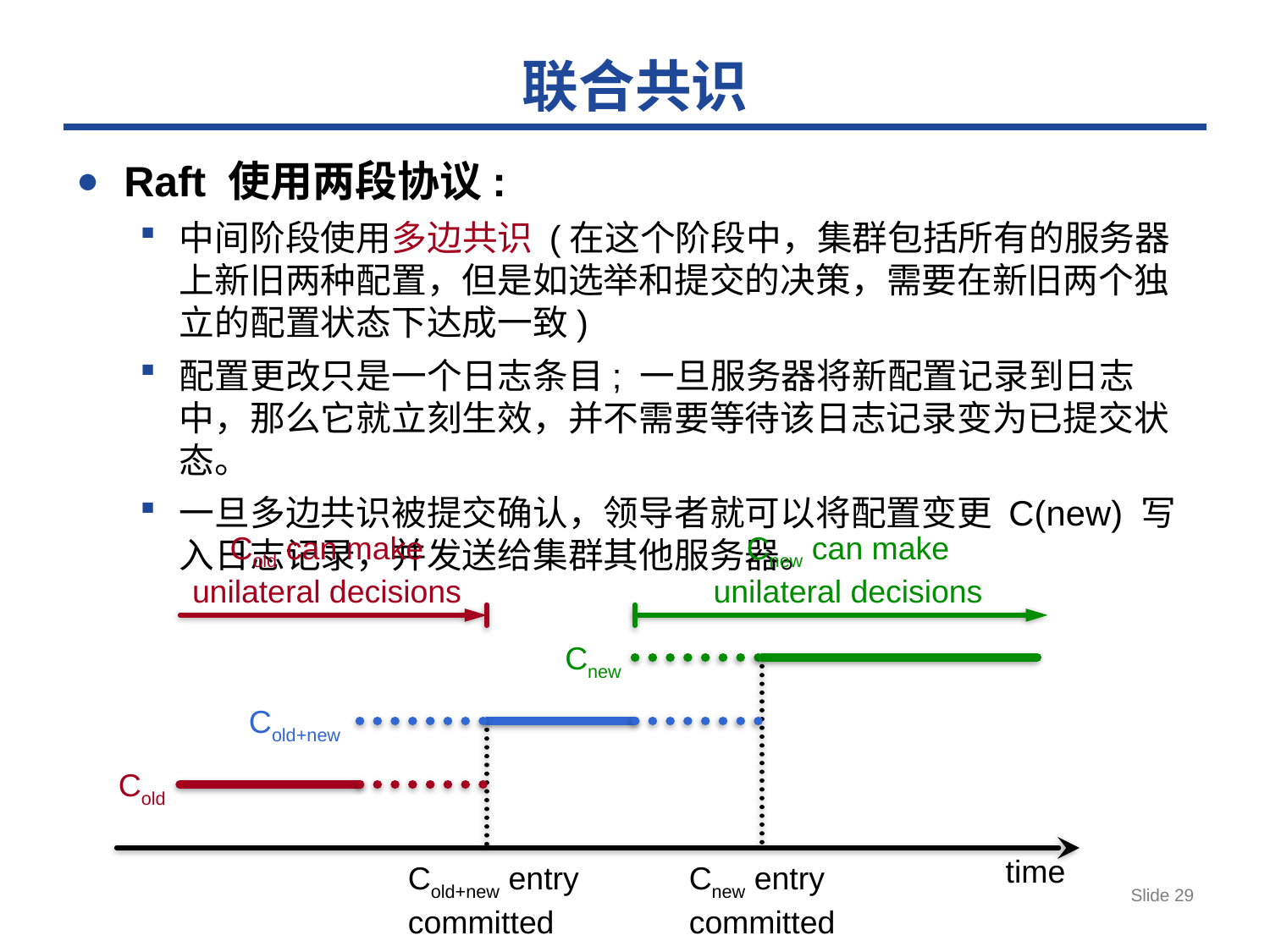

# 联合共识
Raft 使用两段协议:
中间阶段使用多边共识 (在这个阶段中，集群包括所有的服务器上新旧两种配置，但是如选举和提交的决策，需要在新旧两个独立的配置状态下达成一致)
配置更改只是一个日志条目; 一旦服务器将新配置记录到日志中，那么它就立刻生效，并不需要等待该日志记录变为已提交状态。
一旦多边共识被提交确认，领导者就可以将配置变更 C(new) 写入日志记录，并发送给集群其他服务器。
Cold can make
unilateral decisions
Cnew can make
unilateral decisions
Cnew
Cold+new
Cold

time
Cold+new entry
committed
Cnew entry
committed
March 3, 2013
Raft Consensus Algorithm
Slide 29